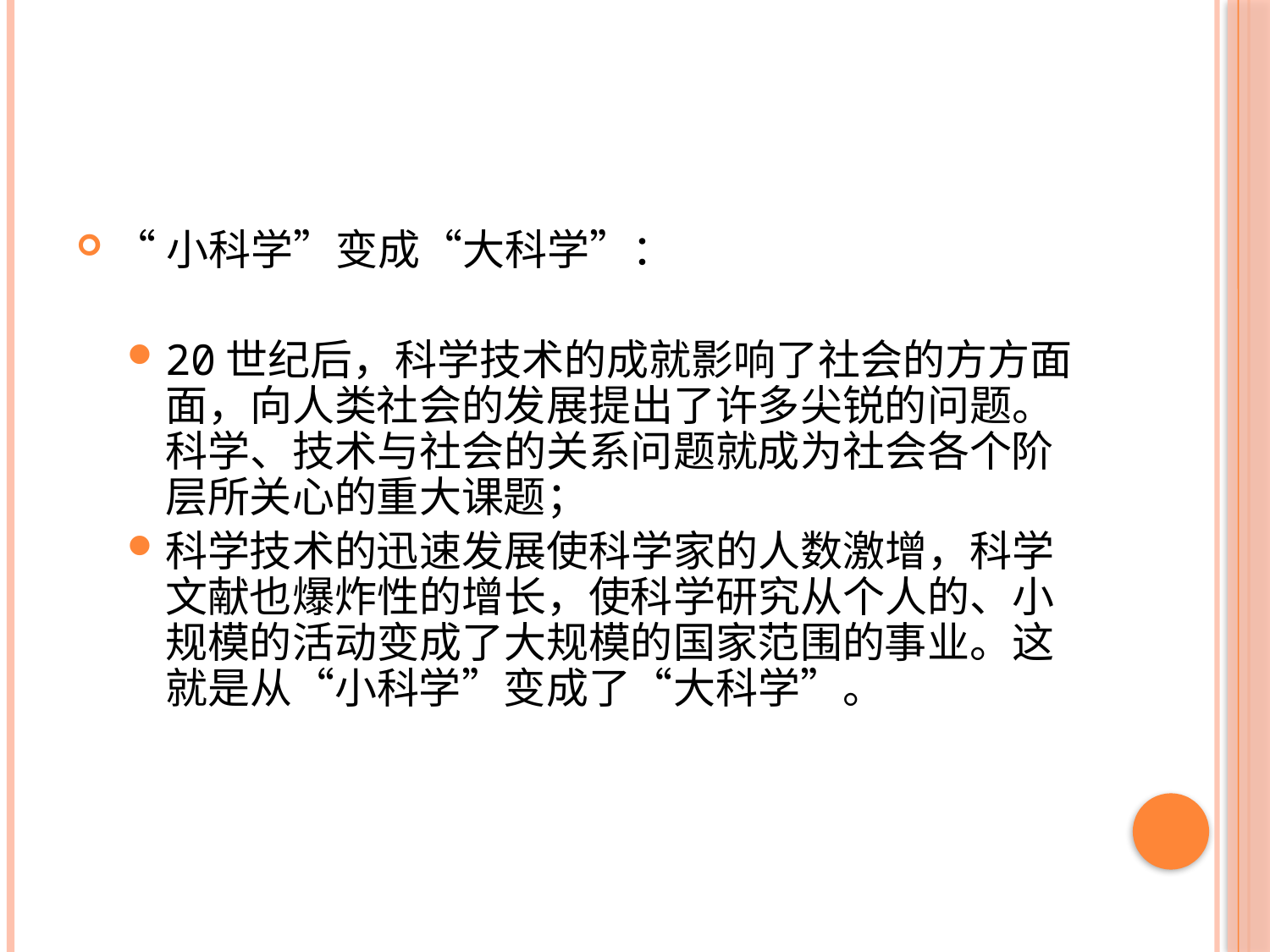

#
“小科学”变成“大科学”：

20世纪后，科学技术的成就影响了社会的方方面面，向人类社会的发展提出了许多尖锐的问题。科学、技术与社会的关系问题就成为社会各个阶层所关心的重大课题；
科学技术的迅速发展使科学家的人数激增，科学文献也爆炸性的增长，使科学研究从个人的、小规模的活动变成了大规模的国家范围的事业。这就是从“小科学”变成了“大科学”。